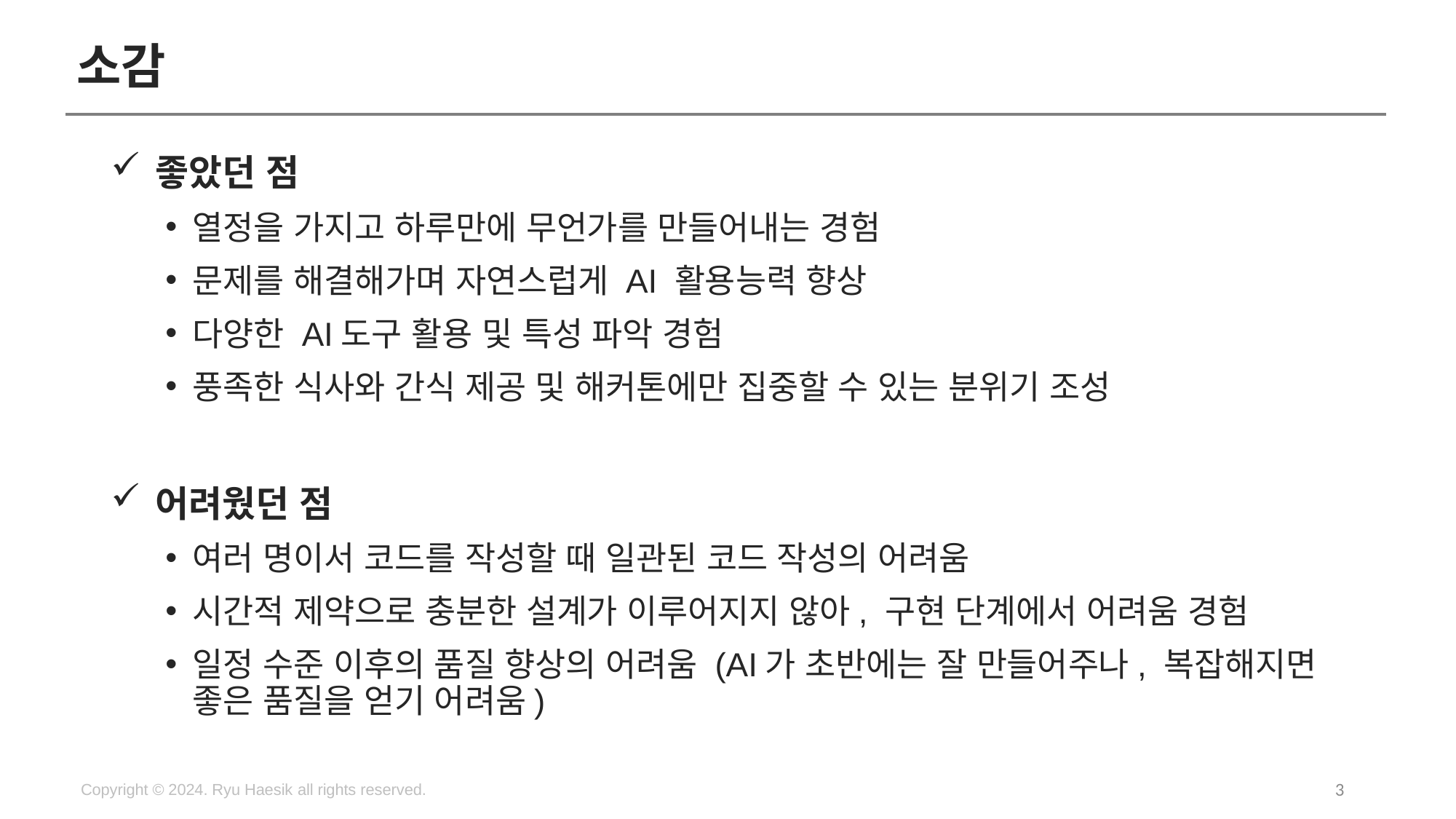

# 소감
좋았던 점
열정을 가지고 하루만에 무언가를 만들어내는 경험
문제를 해결해가며 자연스럽게 AI 활용능력 향상
다양한 AI도구 활용 및 특성 파악 경험
풍족한 식사와 간식 제공 및 해커톤에만 집중할 수 있는 분위기 조성

어려웠던 점
여러 명이서 코드를 작성할 때 일관된 코드 작성의 어려움
시간적 제약으로 충분한 설계가 이루어지지 않아, 구현 단계에서 어려움 경험
일정 수준 이후의 품질 향상의 어려움 (AI가 초반에는 잘 만들어주나, 복잡해지면 좋은 품질을 얻기 어려움)

3